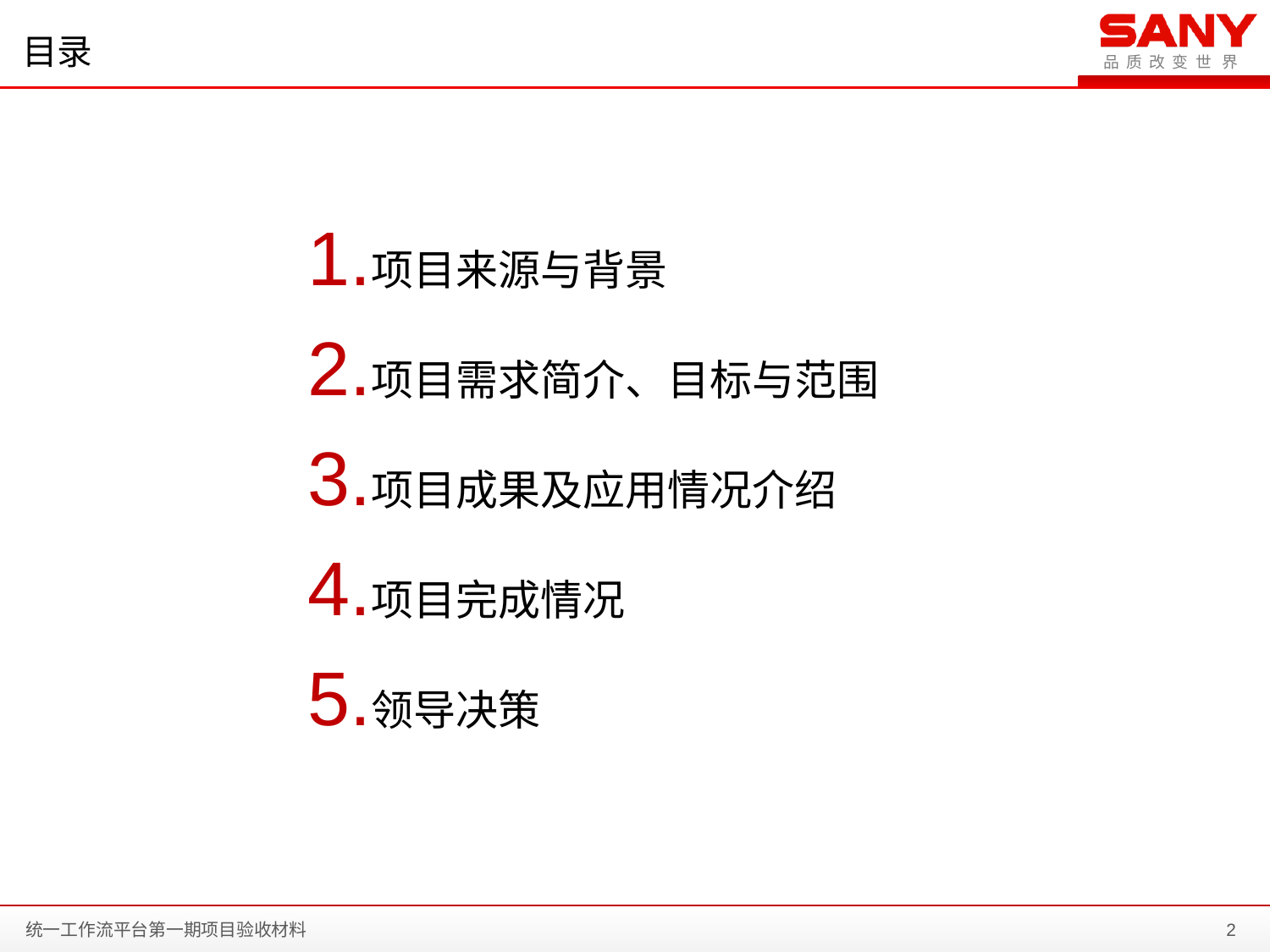

# 目录
项目来源与背景
项目需求简介、目标与范围
项目成果及应用情况介绍
项目完成情况
领导决策
2
统一工作流平台第一期项目验收材料